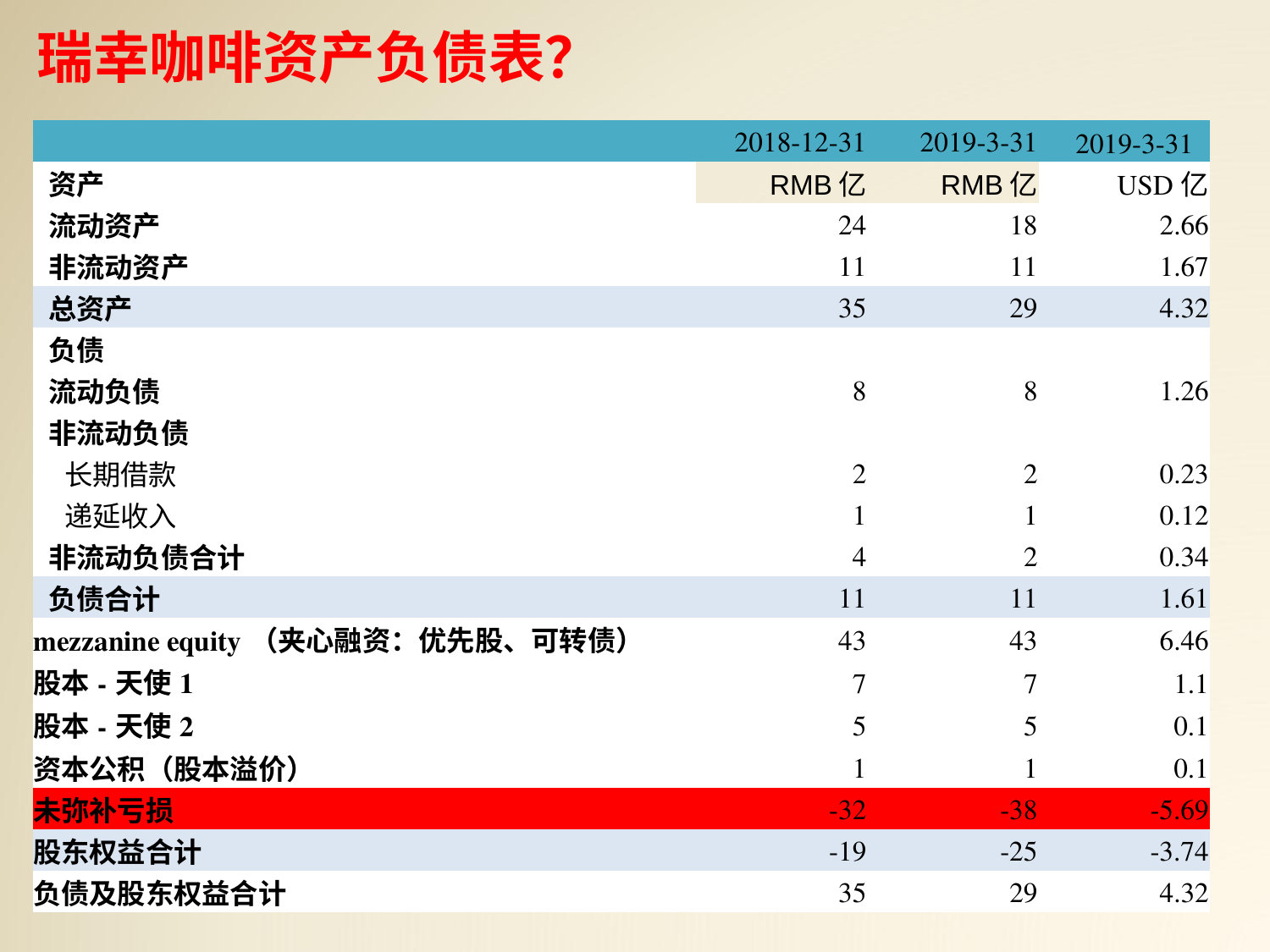

瑞幸咖啡资产负债表？
|  | 2018-12-31 | 2019-3-31 | 2019-3-31 |
| --- | --- | --- | --- |
| 资产 | RMB亿 | RMB亿 | USD亿 |
| 流动资产 | 24 | 18 | 2.66 |
| 非流动资产 | 11 | 11 | 1.67 |
| 总资产 | 35 | 29 | 4.32 |
| 负债 |  |  |  |
| 流动负债 | 8 | 8 | 1.26 |
| 非流动负债 |  |  |  |
| 长期借款 | 2 | 2 | 0.23 |
| 递延收入 | 1 | 1 | 0.12 |
| 非流动负债合计 | 4 | 2 | 0.34 |
| 负债合计 | 11 | 11 | 1.61 |
| mezzanine equity（夹心融资：优先股、可转债） | 43 | 43 | 6.46 |
| 股本-天使1 | 7 | 7 | 1.1 |
| 股本-天使2 | 5 | 5 | 0.1 |
| 资本公积（股本溢价） | 1 | 1 | 0.1 |
| 未弥补亏损 | -32 | -38 | -5.69 |
| 股东权益合计 | -19 | -25 | -3.74 |
| 负债及股东权益合计 | 35 | 29 | 4.32 |